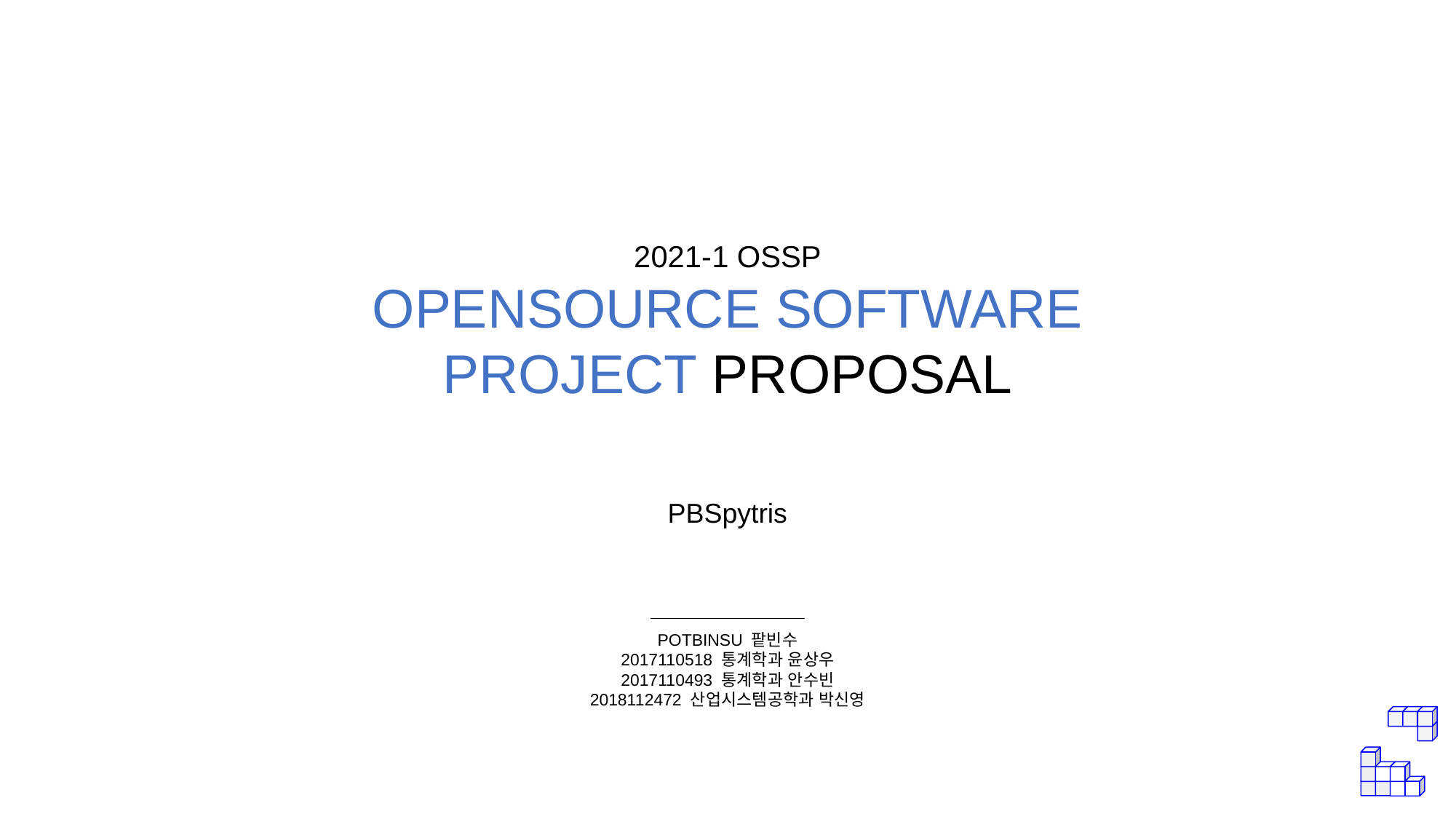

2021-1 OSSP
OPENSOURCE SOFTWARE PROJECT PROPOSAL
PBSpytris
POTBINSU 팥빈수
2017110518 통계학과 윤상우
2017110493 통계학과 안수빈
2018112472 산업시스템공학과 박신영